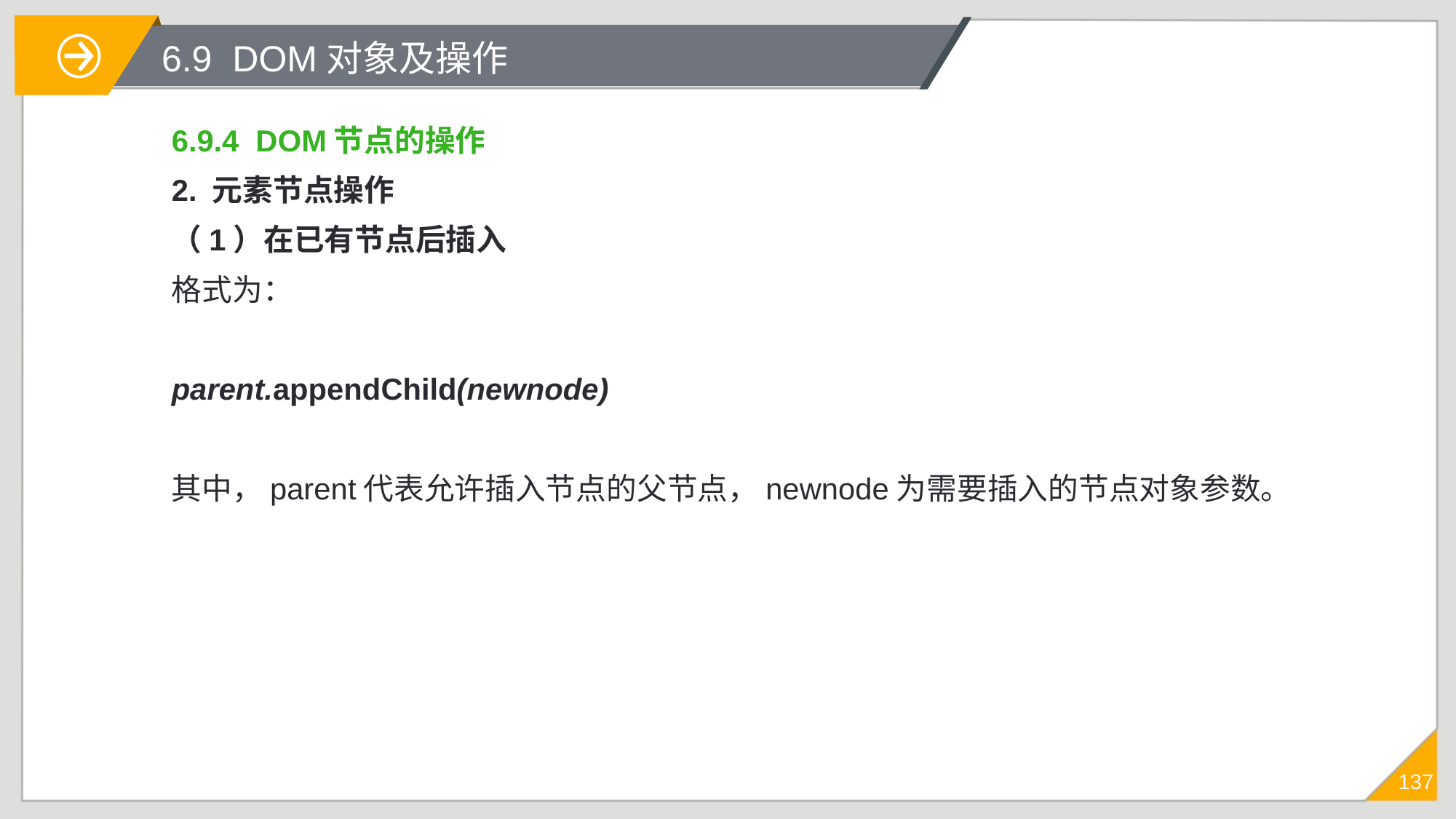

# 6.9  DOM对象及操作
6.9.4  DOM节点的操作
2. 元素节点操作
（1）在已有节点后插入
格式为：

parent.appendChild(newnode)

其中，parent代表允许插入节点的父节点，newnode为需要插入的节点对象参数。